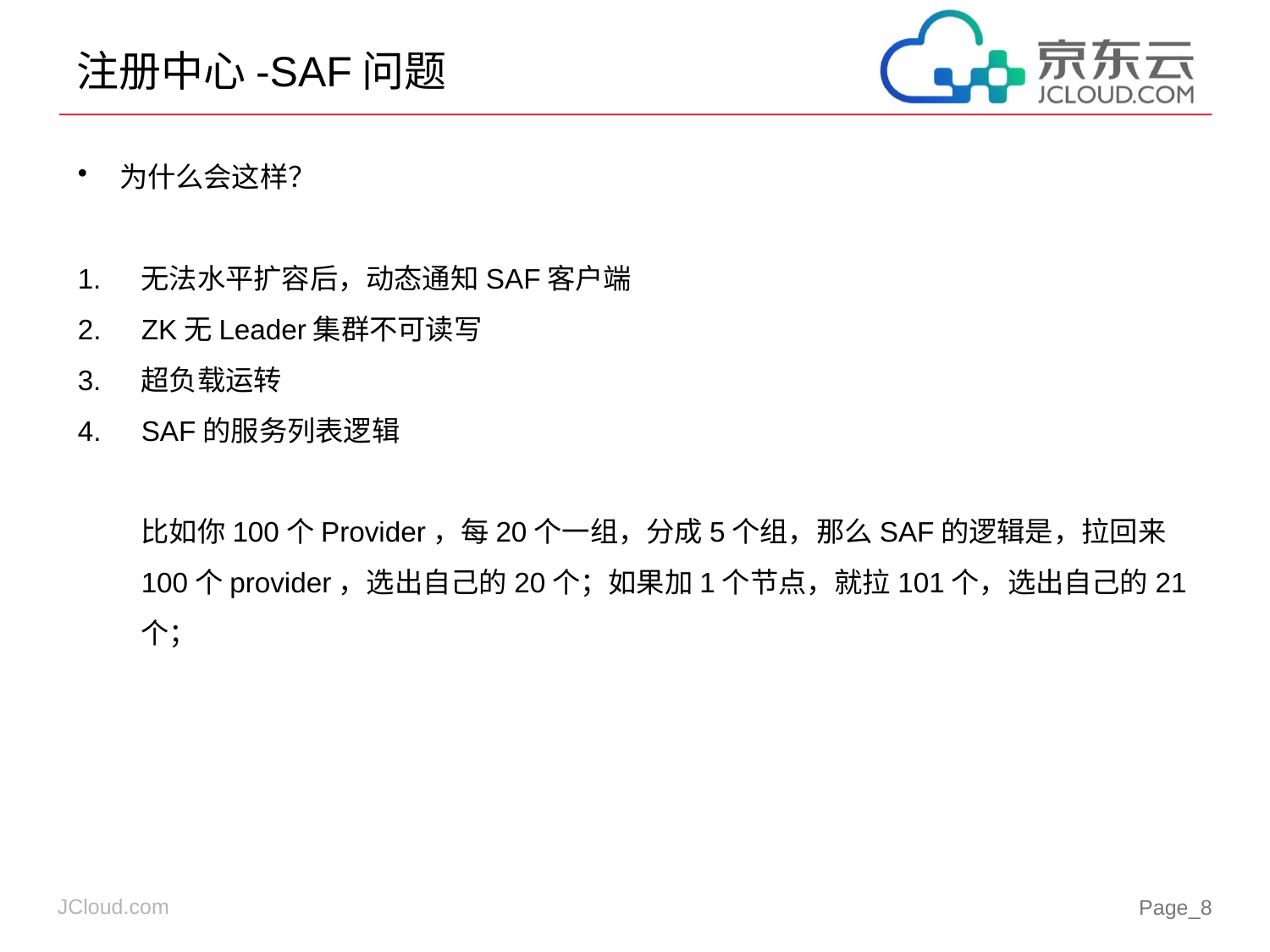

# 注册中心-SAF问题
为什么会这样？

无法水平扩容后，动态通知SAF客户端
ZK无Leader集群不可读写
超负载运转
SAF的服务列表逻辑
比如你100个Provider，每20个一组，分成5个组，那么SAF的逻辑是，拉回来100个provider，选出自己的20个；如果加1个节点，就拉101个，选出自己的21个；
Page_8